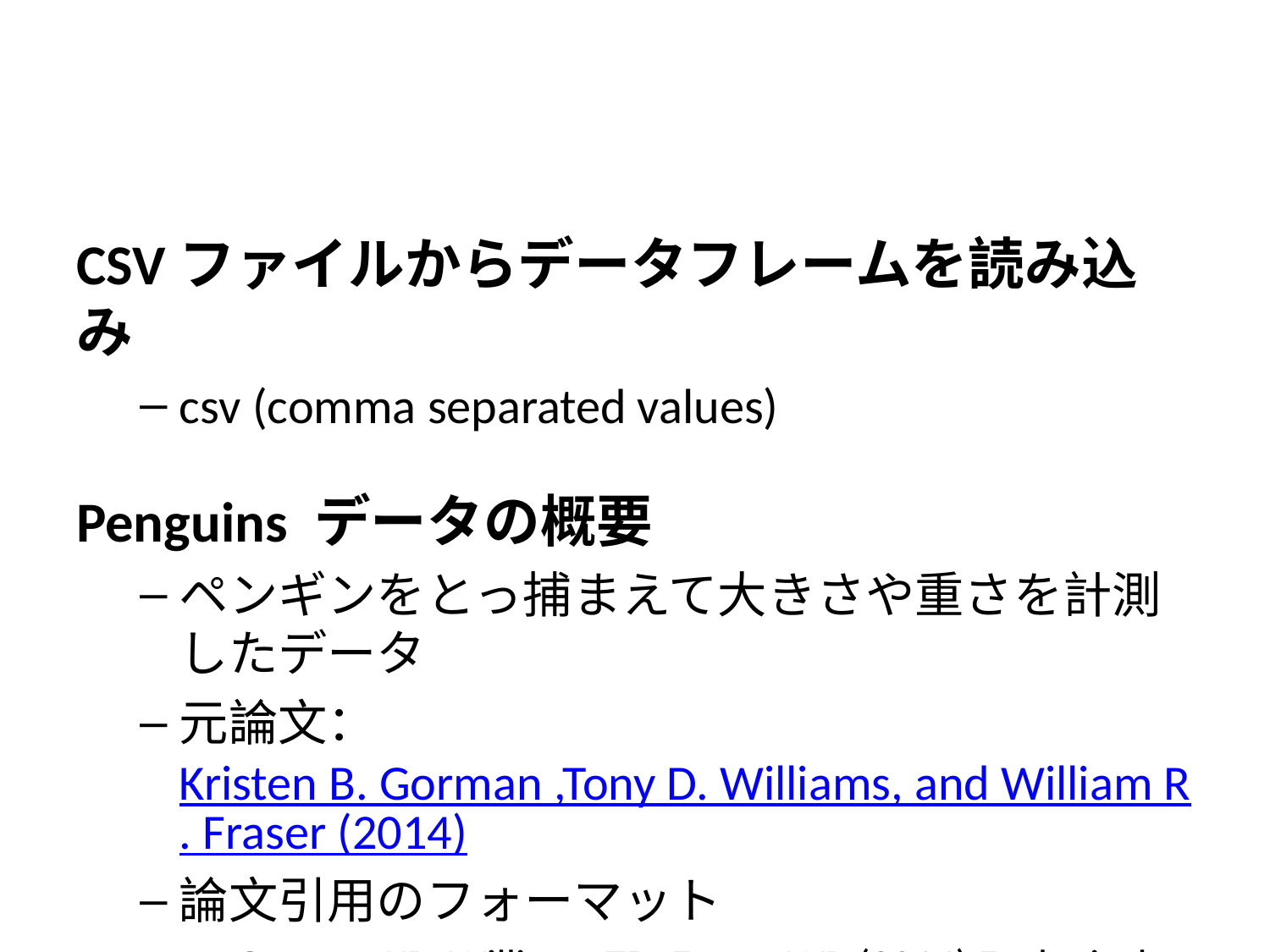

CSVファイルからデータフレームを読み込み
csv (comma separated values)
Penguins データの概要
ペンギンをとっ捕まえて大きさや重さを計測したデータ
元論文：Kristen B. Gorman ,Tony D. Williams, and William R. Fraser (2014)
論文引用のフォーマット
Gorman KB, Williams TD, Fraser WR (2014) Ecological Sexual Dimorphism and Environmental Variability within a Community of Antarctic Penguins (Genus Pygoscelis). PLoS ONE 9(3): e90081. [https://doi.org/10.1371/journal.pone.0090081]
“Cite” みたいなボタンを押すと簡単にフォーマットをコピーできることが多いです
head(データフレーム, 行数)でデータの行頭を表示させることができる
head(penguins_raw, 5)
## # A tibble: 5 x 17
##   studyName `Sample Number` Species          Region Island Stage `Individual ID`
##   <chr>               <dbl> <chr>            <chr>  <chr>  <chr> <chr>
## 1 PAL0708                 1 Adelie Penguin ~ Anvers Torge~ Adul~ N1A1
## 2 PAL0708                 2 Adelie Penguin ~ Anvers Torge~ Adul~ N1A2
## 3 PAL0708                 3 Adelie Penguin ~ Anvers Torge~ Adul~ N2A1
## 4 PAL0708                 4 Adelie Penguin ~ Anvers Torge~ Adul~ N2A2
## 5 PAL0708                 5 Adelie Penguin ~ Anvers Torge~ Adul~ N3A1
## # ... with 10 more variables: `Clutch Completion` <chr>, `Date Egg` <date>,
## #   `Culmen Length (mm)` <dbl>, `Culmen Depth (mm)` <dbl>,
## #   `Flipper Length (mm)` <dbl>, `Body Mass (g)` <dbl>, Sex <chr>,
## #   `Delta 15 N (o/oo)` <dbl>, `Delta 13 C (o/oo)` <dbl>, Comments <chr>